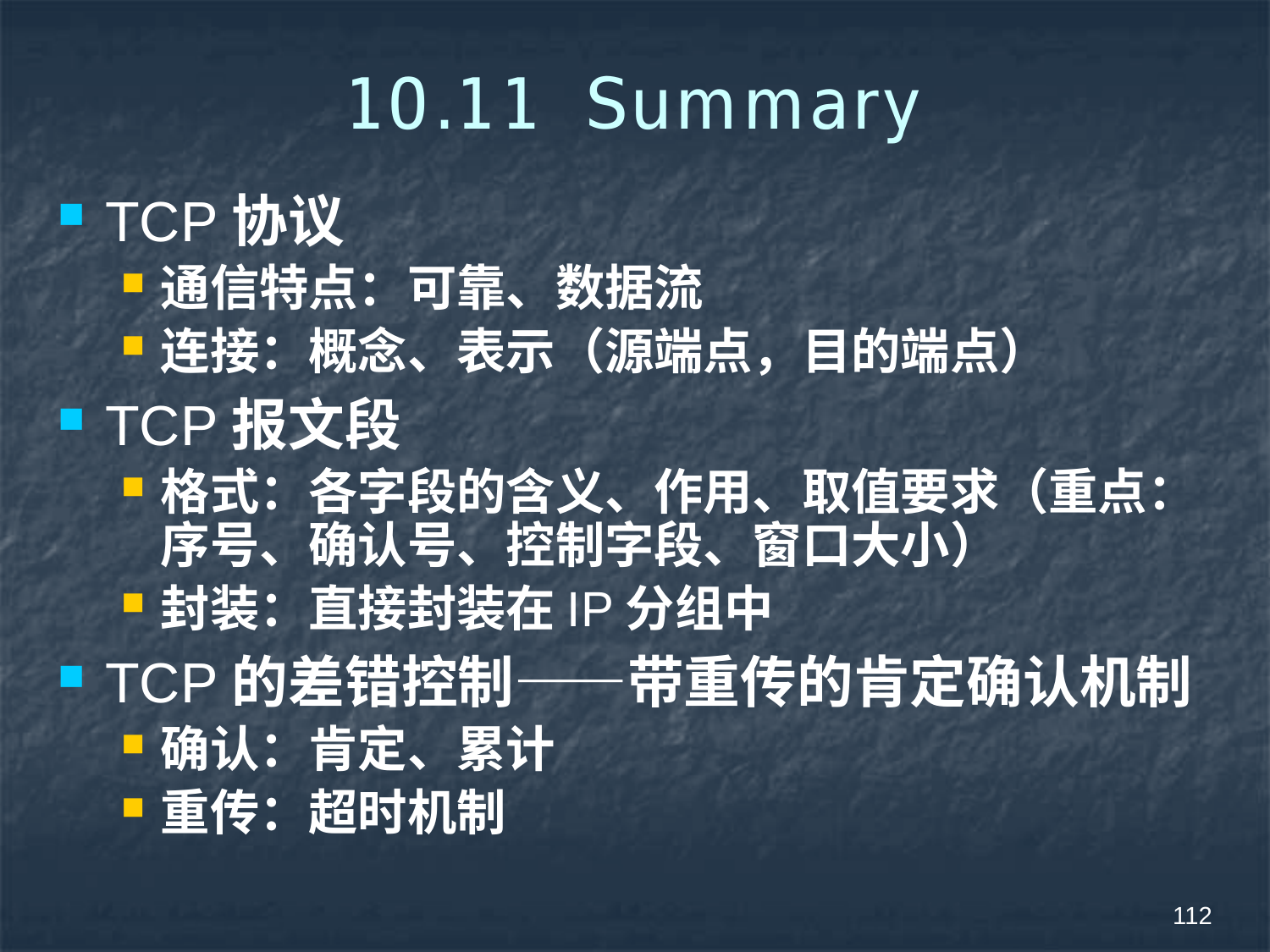

# 10.11  Summary
TCP协议
通信特点：可靠、数据流
连接：概念、表示（源端点，目的端点）
TCP报文段
格式：各字段的含义、作用、取值要求（重点：序号、确认号、控制字段、窗口大小）
封装：直接封装在IP分组中
TCP的差错控制——带重传的肯定确认机制
确认：肯定、累计
重传：超时机制
112